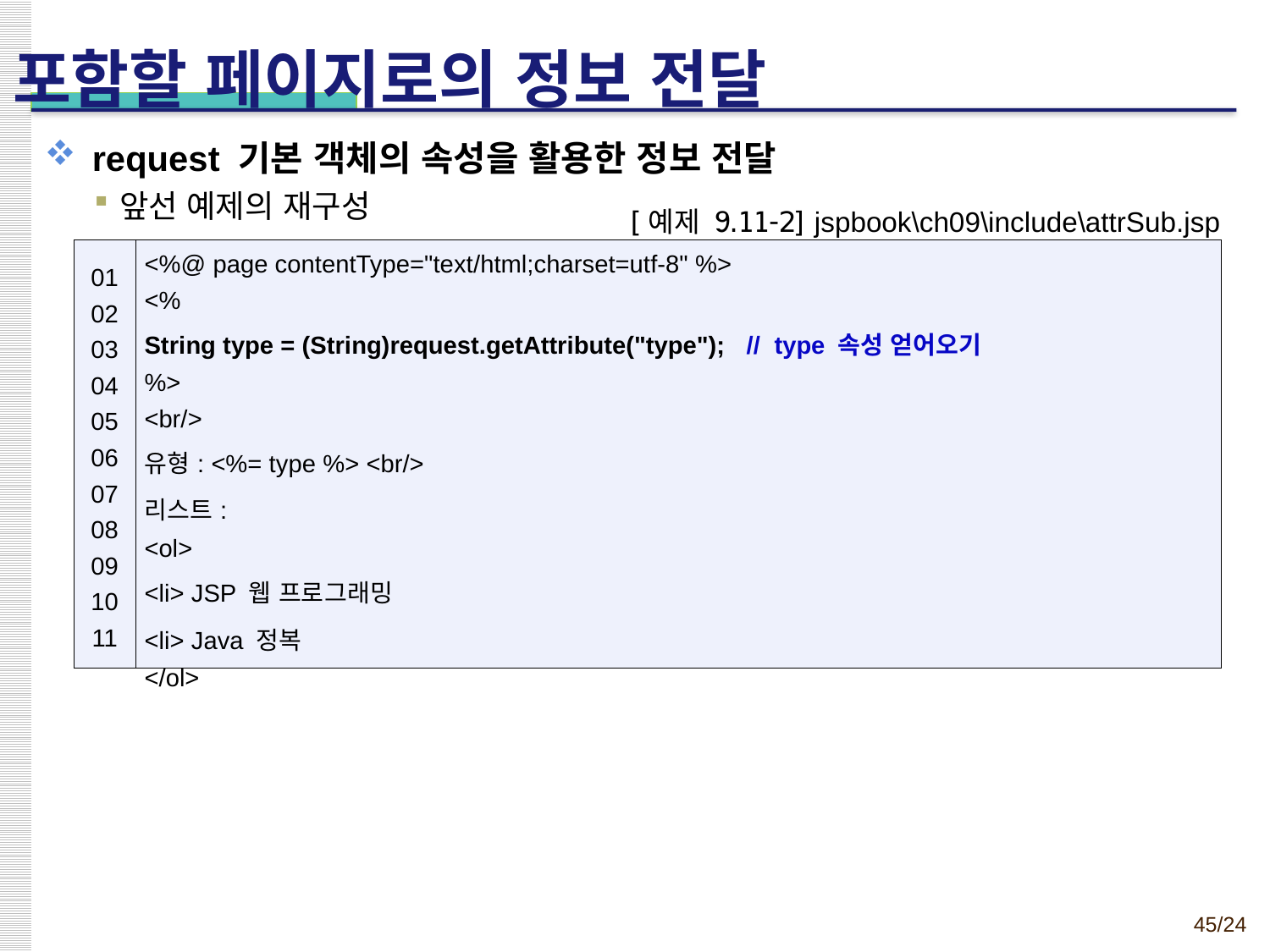

# 포함할 페이지로의 정보 전달
request 기본 객체의 속성을 활용한 정보 전달
앞선 예제의 재구성
[예제 9.11-2] jspbook\ch09\include\attrSub.jsp
| 01 02 03 04 05 06 07 08 09 10 11 | <%@ page contentType="text/html;charset=utf-8" %> <% String type = (String)request.getAttribute("type"); // type 속성 얻어오기 %> <br/> 유형: <%= type %> <br/> 리스트: <ol> <li> JSP 웹 프로그래밍 <li> Java 정복 </ol> |
| --- | --- |